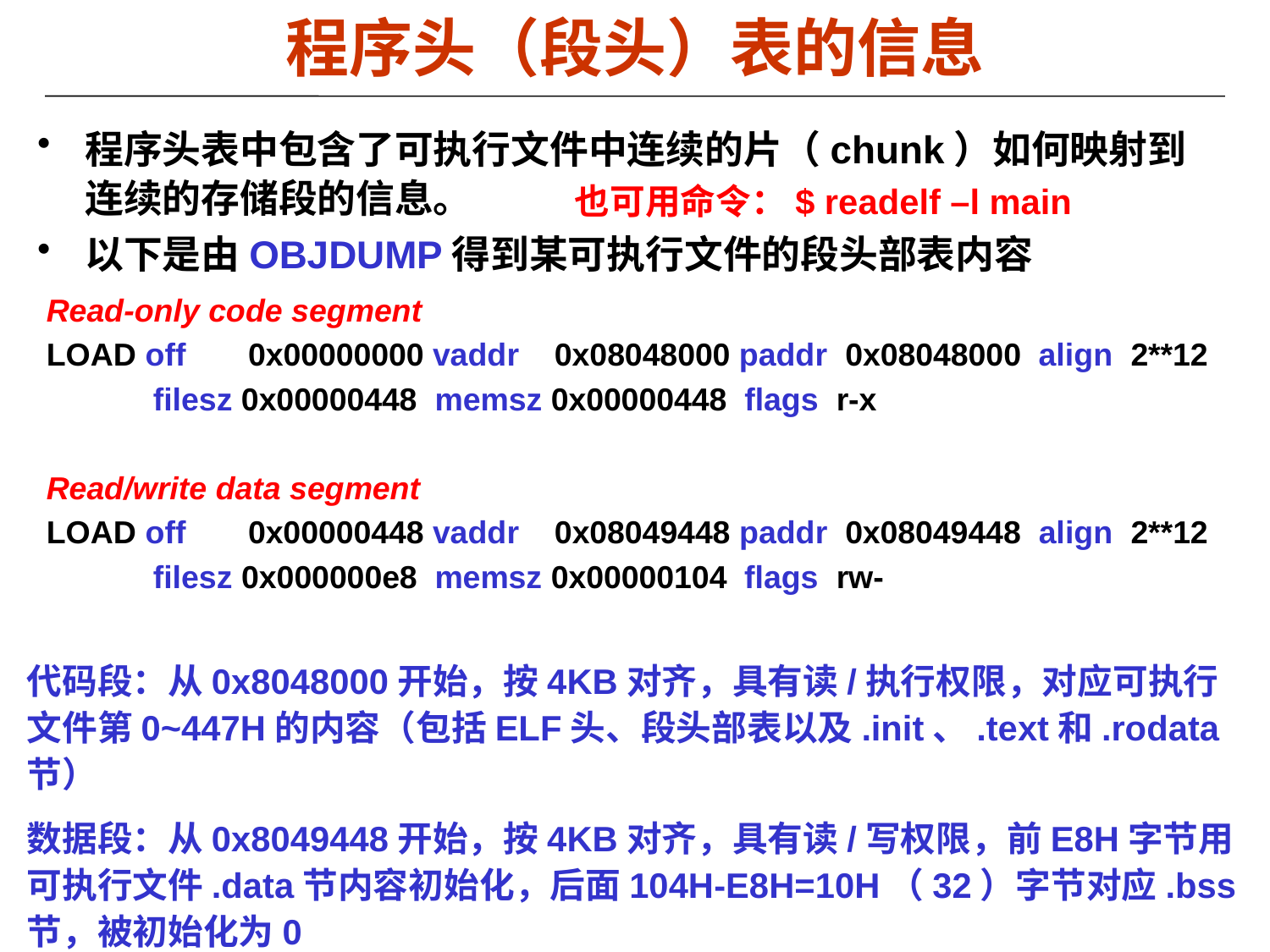

# 程序头（段头）表的信息
程序头表中包含了可执行文件中连续的片（chunk）如何映射到连续的存储段的信息。
以下是由OBJDUMP得到某可执行文件的段头部表内容
也可用命令：$ readelf –l main

Read-only code segment
LOAD off       0x00000000 vaddr    0x08048000 paddr  0x08048000  align  2**12
            filesz 0x00000448  memsz 0x00000448  flags  r-x

Read/write data segment
LOAD off       0x00000448 vaddr    0x08049448 paddr  0x08049448  align  2**12
            filesz 0x000000e8  memsz 0x00000104  flags  rw-
代码段：从0x8048000开始，按4KB对齐，具有读/执行权限，对应可执行文件第0~447H的内容（包括ELF头、段头部表以及.init、.text和.rodata节）
数据段：从0x8049448开始，按4KB对齐，具有读/写权限，前E8H字节用可执行文件.data节内容初始化，后面104H-E8H=10H（32）字节对应.bss节，被初始化为0